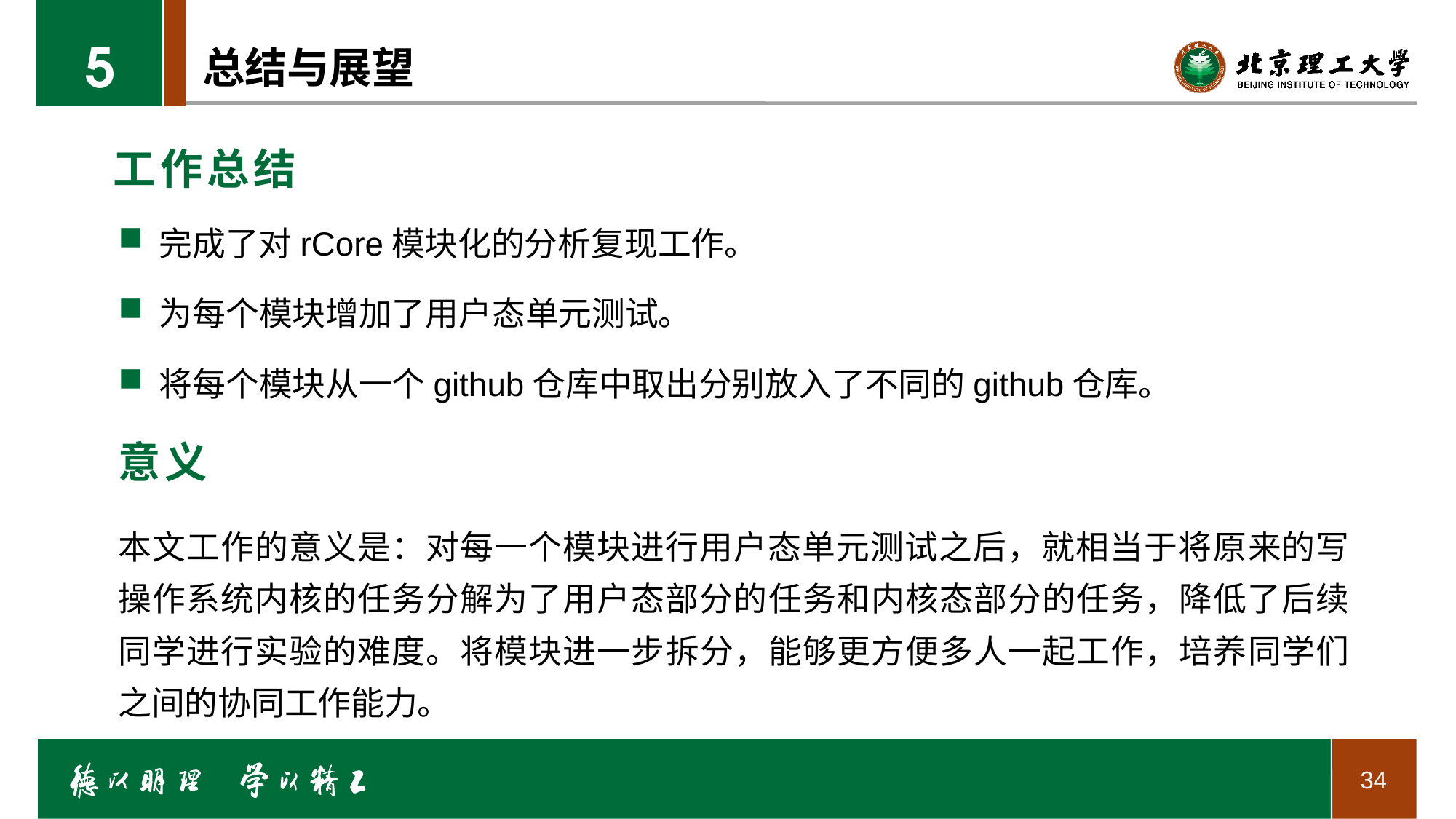

5
# 总结与展望
工作总结
完成了对rCore模块化的分析复现工作。
为每个模块增加了用户态单元测试。
将每个模块从一个github仓库中取出分别放入了不同的github仓库。
意义
本文工作的意义是：对每一个模块进行用户态单元测试之后，就相当于将原来的写操作系统内核的任务分解为了用户态部分的任务和内核态部分的任务，降低了后续同学进行实验的难度。将模块进一步拆分，能够更方便多人一起工作，培养同学们之间的协同工作能力。